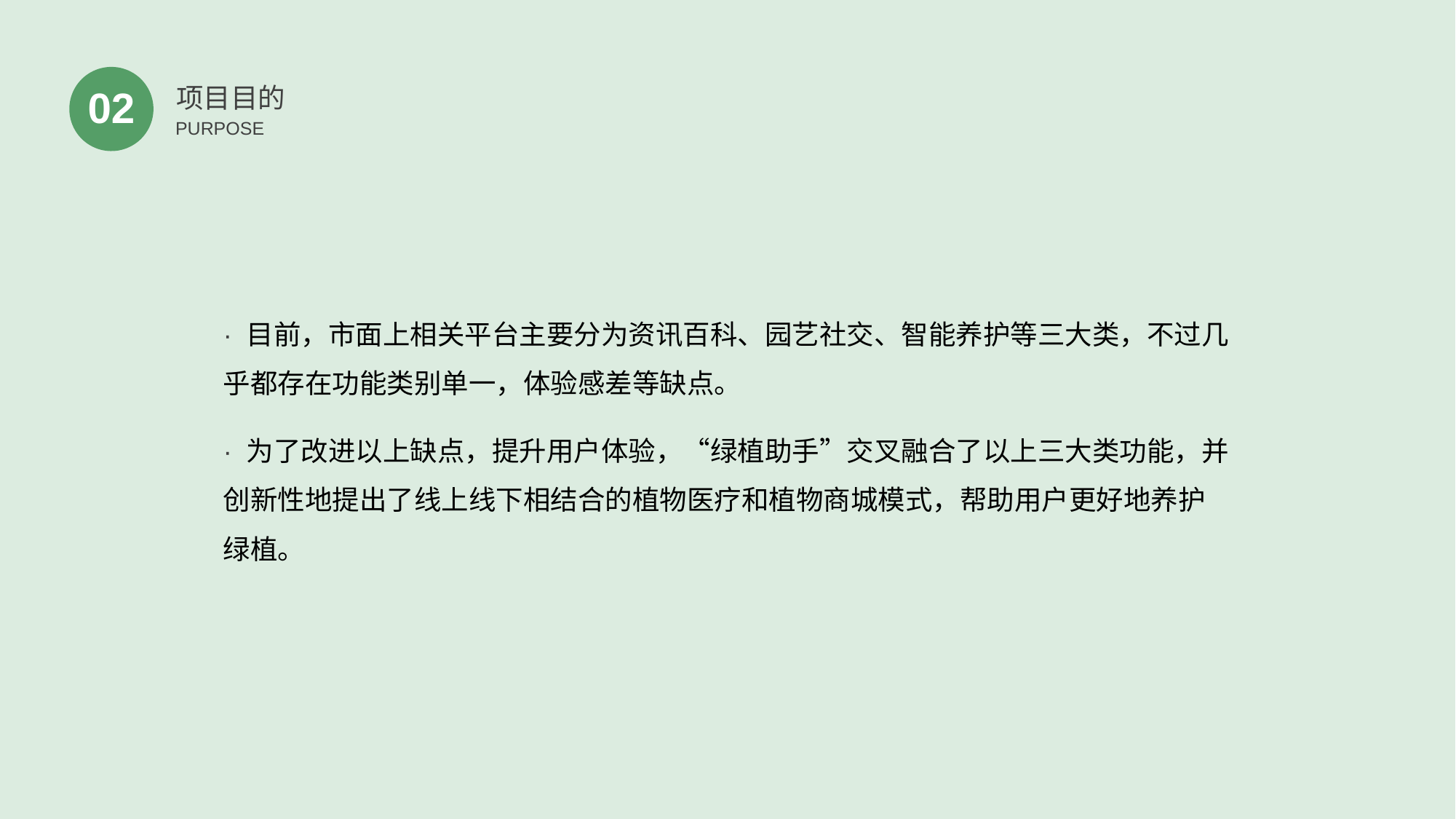

项目目的

02
PURPOSE
· 目前，市面上相关平台主要分为资讯百科、园艺社交、智能养护等三大类，不过几乎都存在功能类别单一，体验感差等缺点。
· 为了改进以上缺点，提升用户体验，“绿植助手”交叉融合了以上三大类功能，并创新性地提出了线上线下相结合的植物医疗和植物商城模式，帮助用户更好地养护绿植。